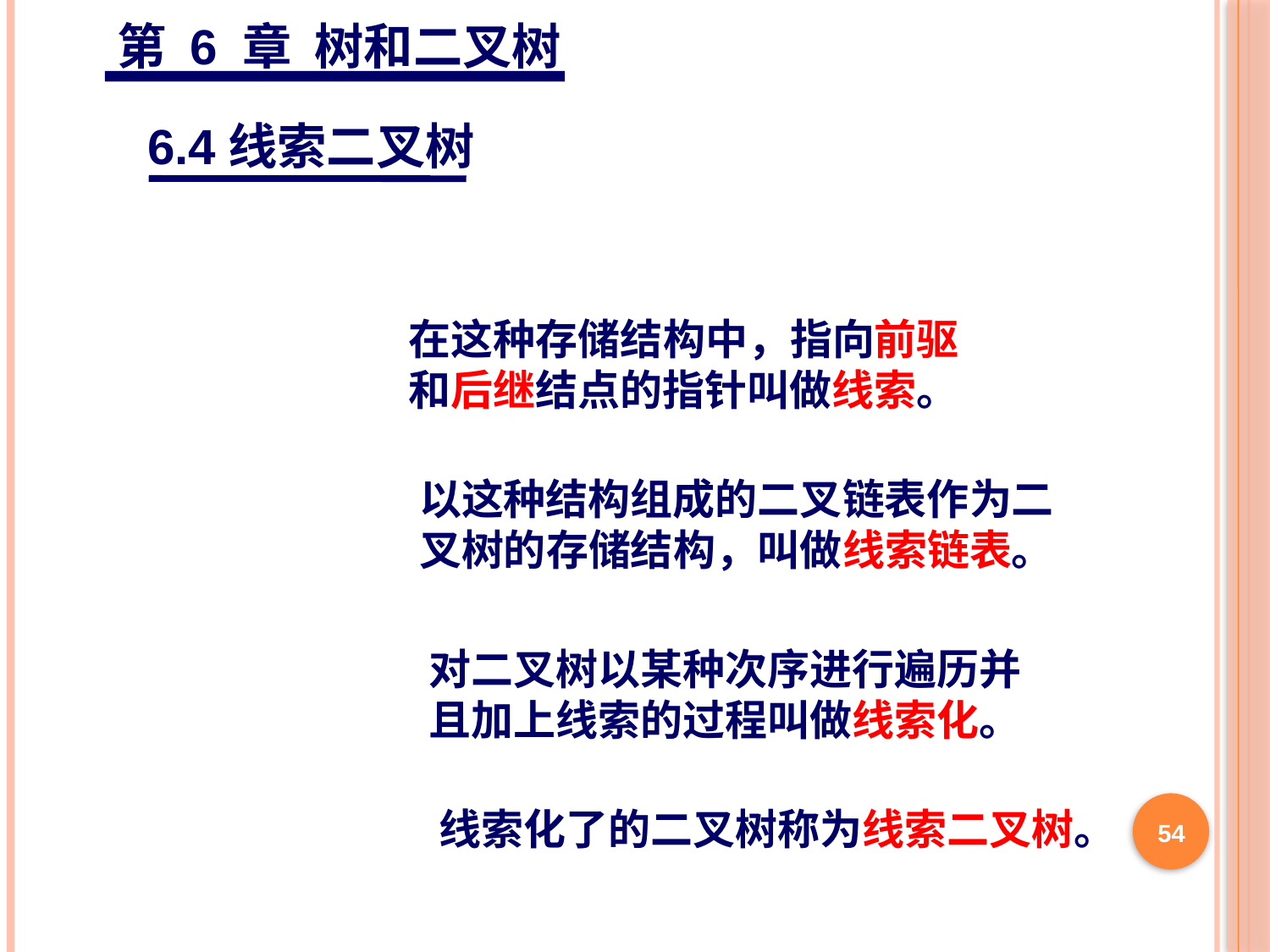

第 6 章  树和二叉树

6.4线索二叉树

在这种存储结构中，指向前驱
和后继结点的指针叫做线索。
以这种结构组成的二叉链表作为二
叉树的存储结构，叫做线索链表。
对二叉树以某种次序进行遍历并
且加上线索的过程叫做线索化。
线索化了的二叉树称为线索二叉树。
54